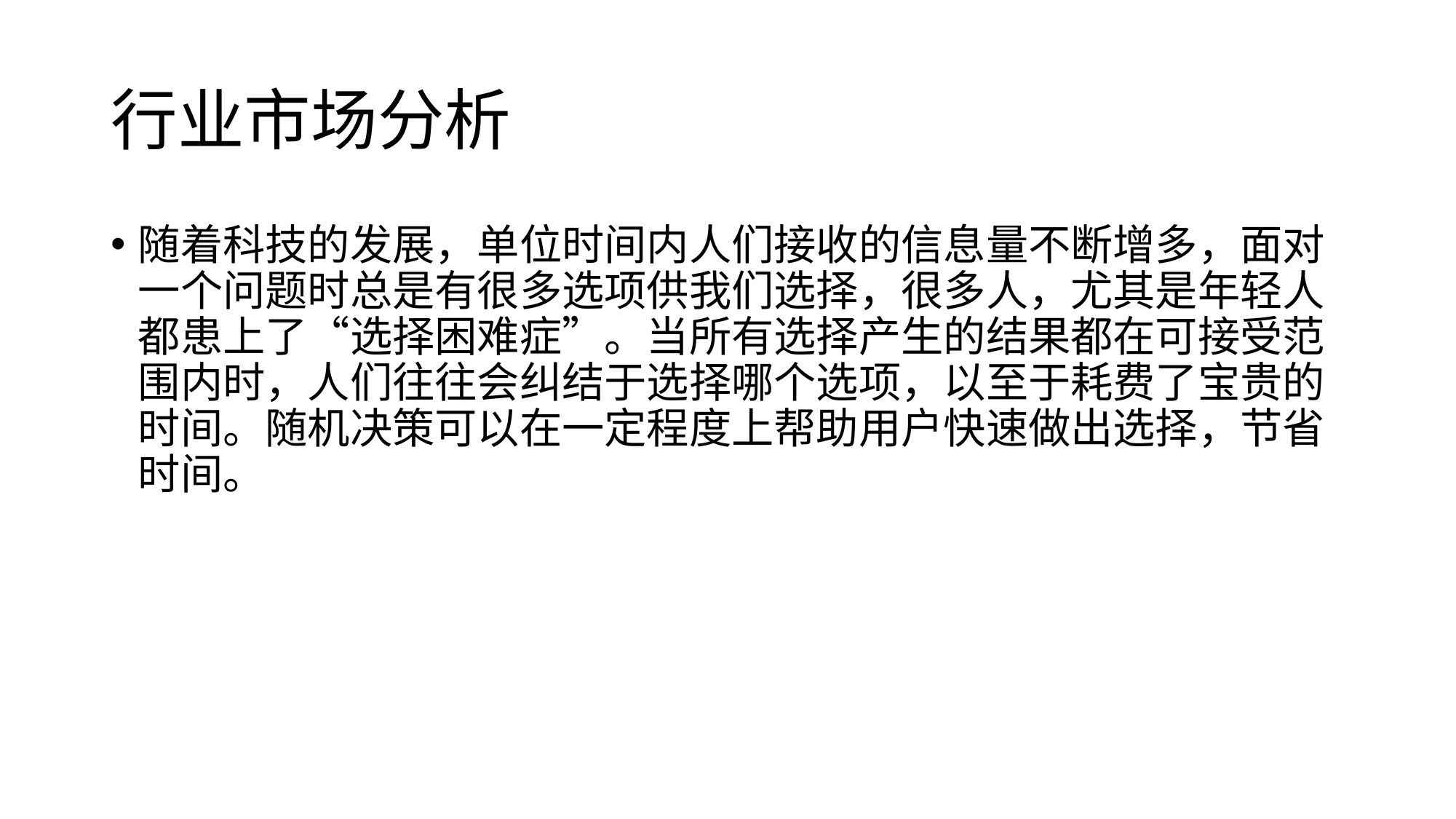

# 行业市场分析
随着科技的发展，单位时间内人们接收的信息量不断增多，面对一个问题时总是有很多选项供我们选择，很多人，尤其是年轻人都患上了“选择困难症”。当所有选择产生的结果都在可接受范围内时，人们往往会纠结于选择哪个选项，以至于耗费了宝贵的时间。随机决策可以在一定程度上帮助用户快速做出选择，节省时间。